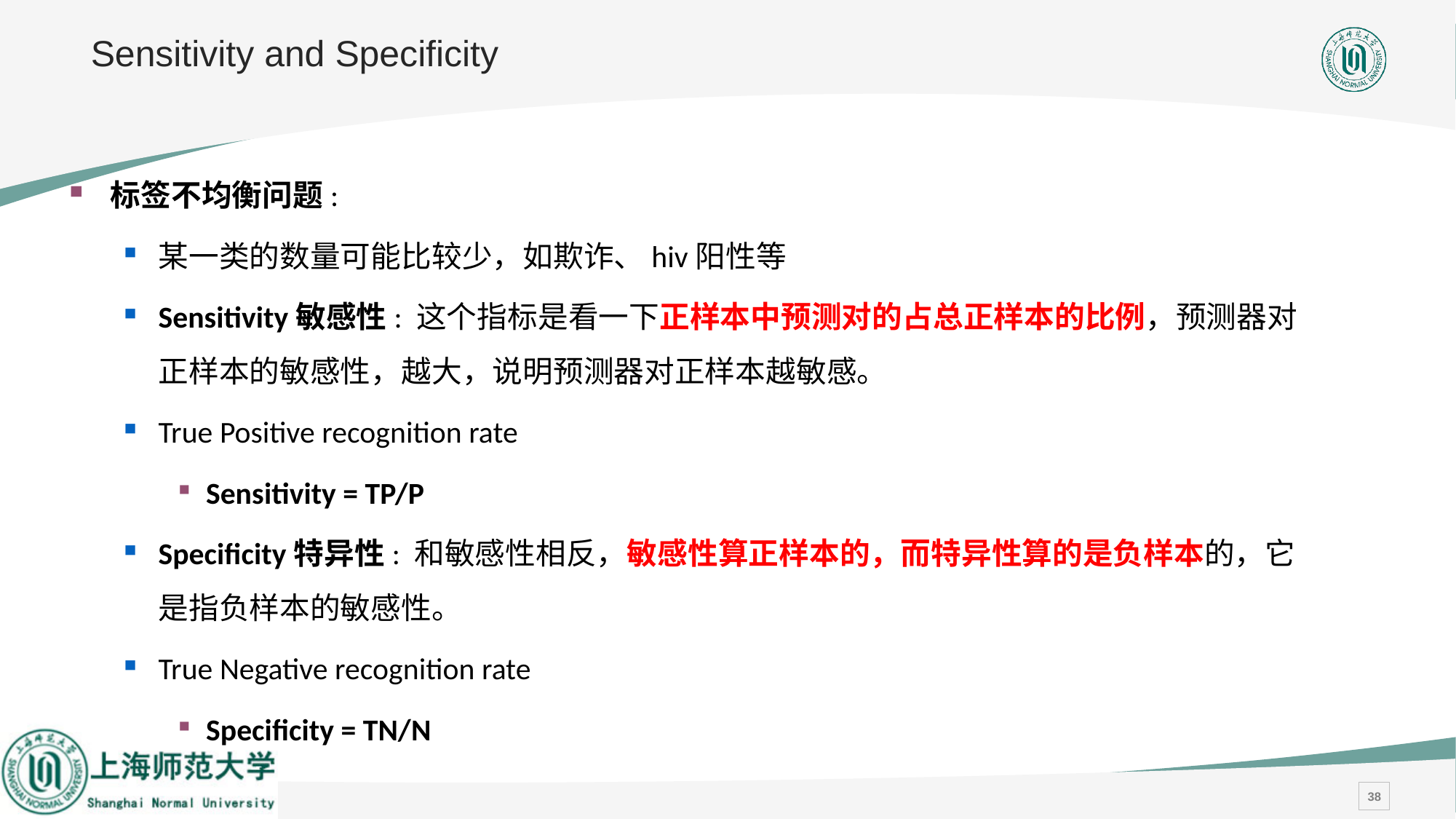

# Sensitivity and Specificity
标签不均衡问题:
某一类的数量可能比较少，如欺诈、hiv阳性等
Sensitivity敏感性: 这个指标是看一下正样本中预测对的占总正样本的比例，预测器对正样本的敏感性，越大，说明预测器对正样本越敏感。
True Positive recognition rate
Sensitivity = TP/P
Specificity特异性: 和敏感性相反，敏感性算正样本的，而特异性算的是负样本的，它是指负样本的敏感性。
True Negative recognition rate
Specificity = TN/N